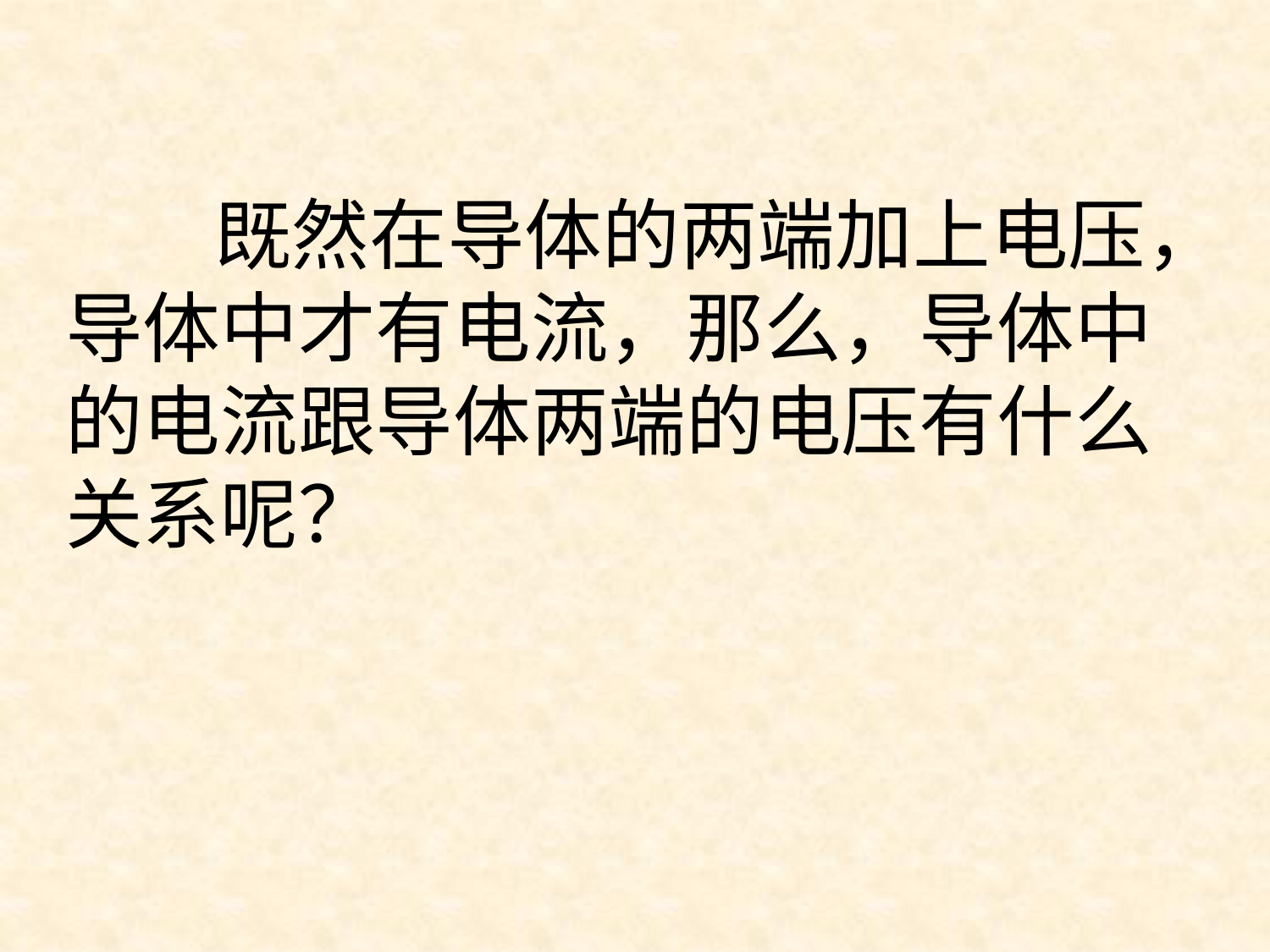

既然在导体的两端加上电压，导体中才有电流，那么，导体中的电流跟导体两端的电压有什么关系呢？